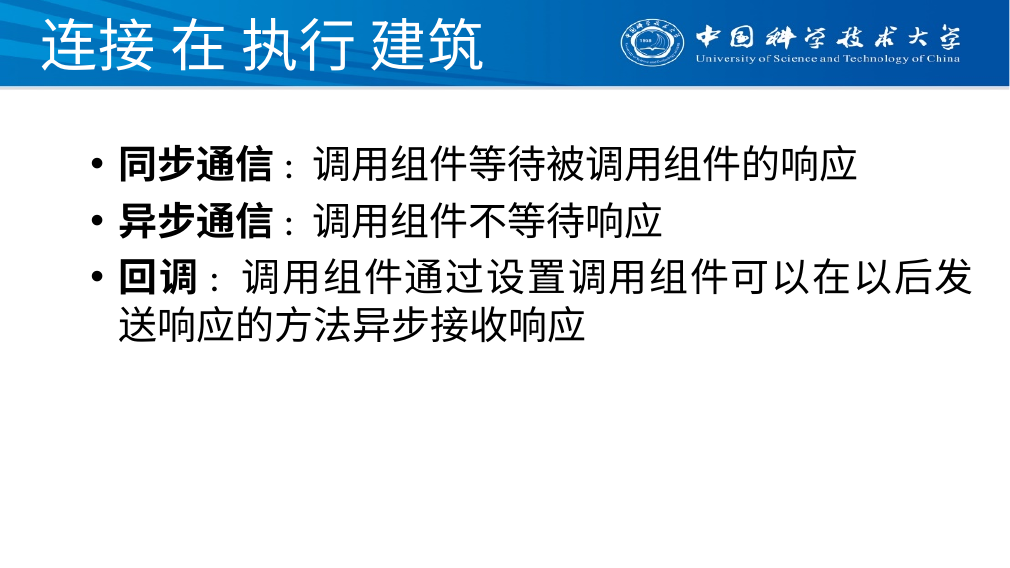

# 连接 在 执行 建筑
同步通信: 调用组件等待被调用组件的响应
异步通信: 调用组件不等待响应
回调: 调用组件通过设置调用组件可以在以后发送响应的方法异步接收响应